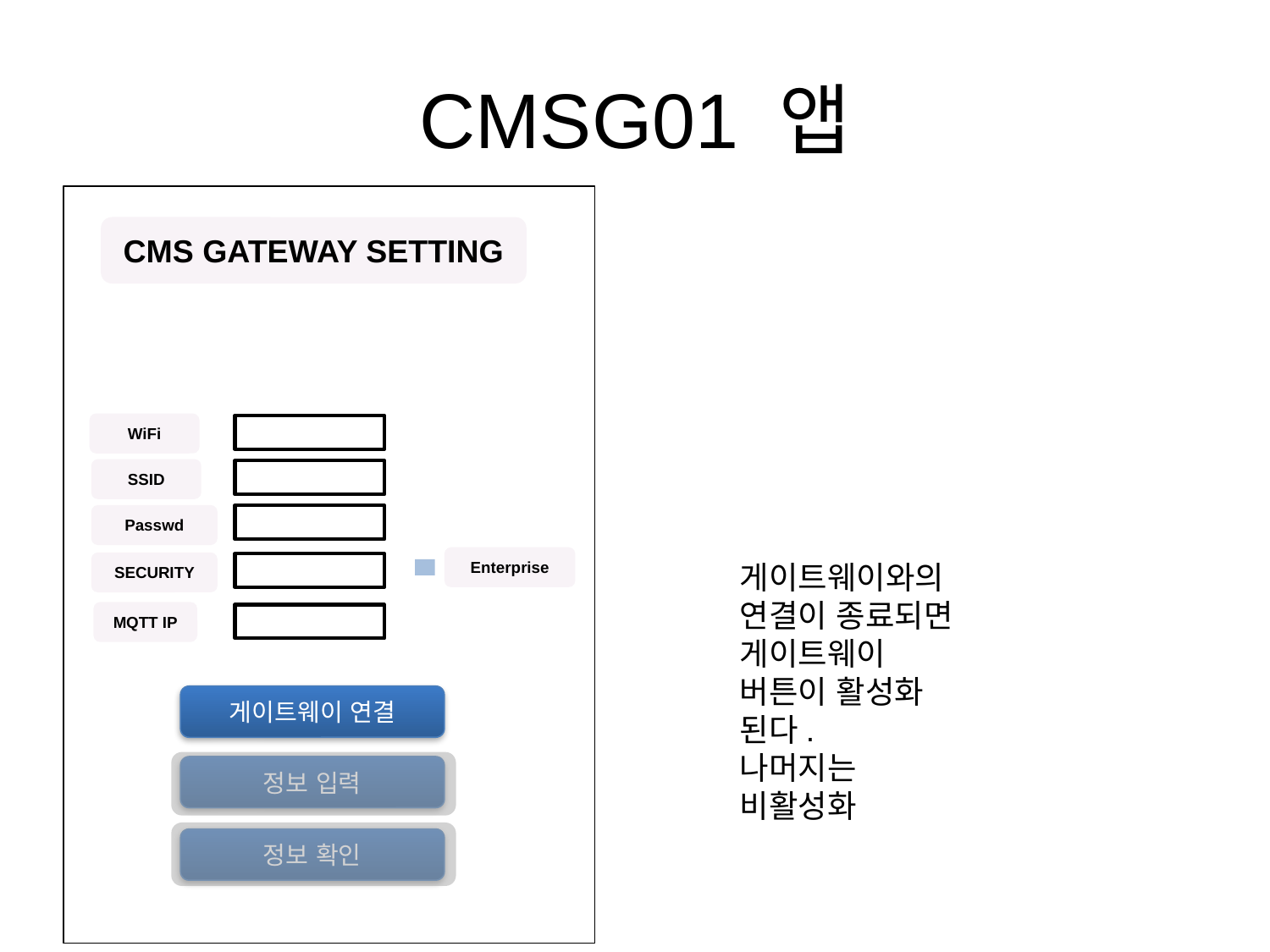

# CMSG01 앱

CMS GATEWAY SETTING
WiFi

SSID

Passwd

Enterprise
게이트웨이와의 연결이 종료되면
게이트웨이 버튼이 활성화 된다.
나머지는 비활성화
SECURITY

MQTT IP

게이트웨이 연결

정보 입력

정보 확인